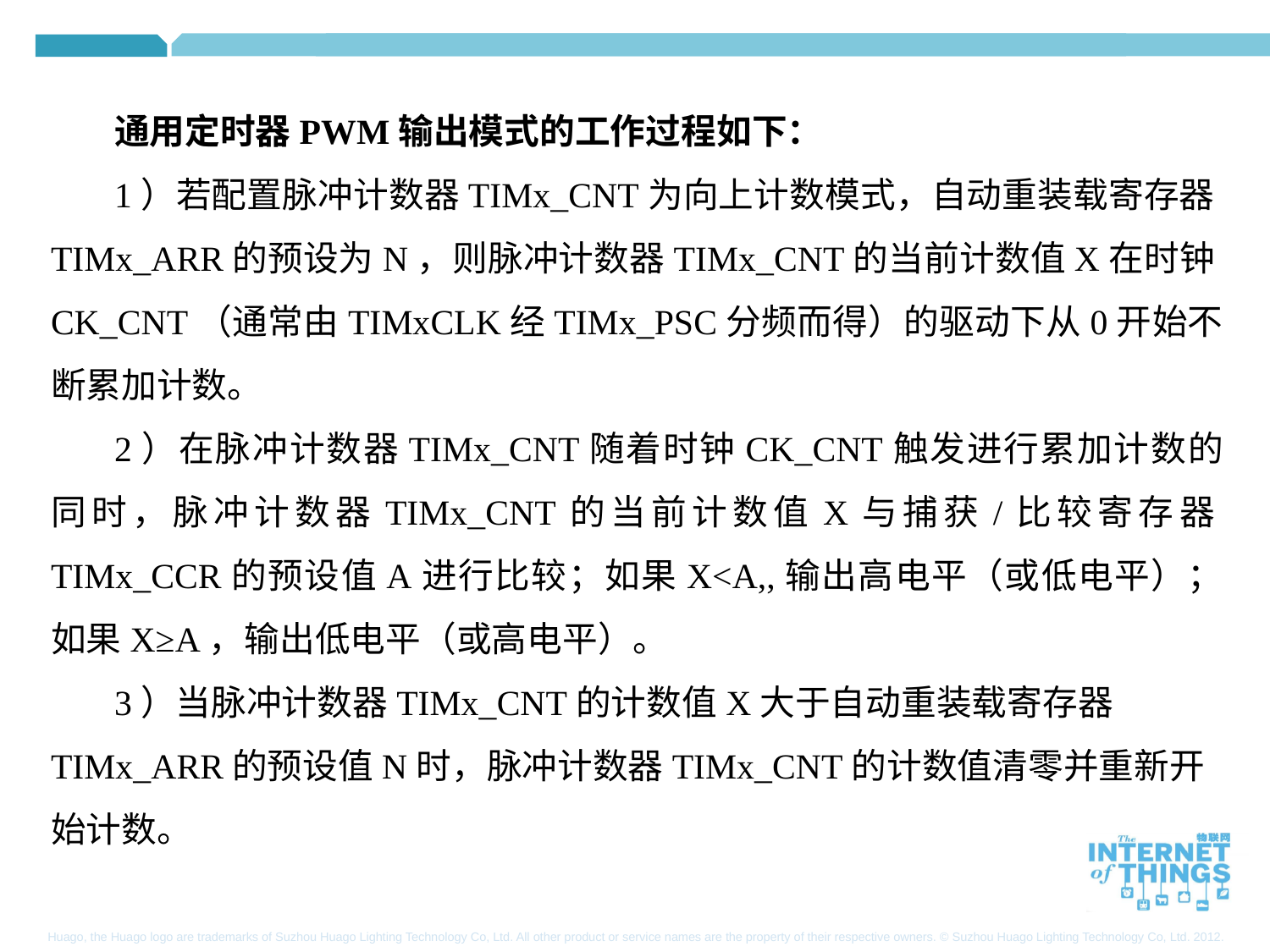

通用定时器PWM输出模式的工作过程如下：
1）若配置脉冲计数器TIMx_CNT为向上计数模式，自动重装载寄存器TIMx_ARR的预设为N，则脉冲计数器TIMx_CNT的当前计数值X在时钟CK_CNT（通常由TIMxCLK经TIMx_PSC分频而得）的驱动下从0开始不断累加计数。
2）在脉冲计数器TIMx_CNT随着时钟CK_CNT触发进行累加计数的同时，脉冲计数器TIMx_CNT的当前计数值X与捕获/比较寄存器TIMx_CCR的预设值A进行比较；如果X<A,,输出高电平（或低电平）；如果X≥A，输出低电平（或高电平）。
3）当脉冲计数器TIMx_CNT的计数值X大于自动重装载寄存器TIMx_ARR的预设值N时，脉冲计数器TIMx_CNT的计数值清零并重新开始计数。